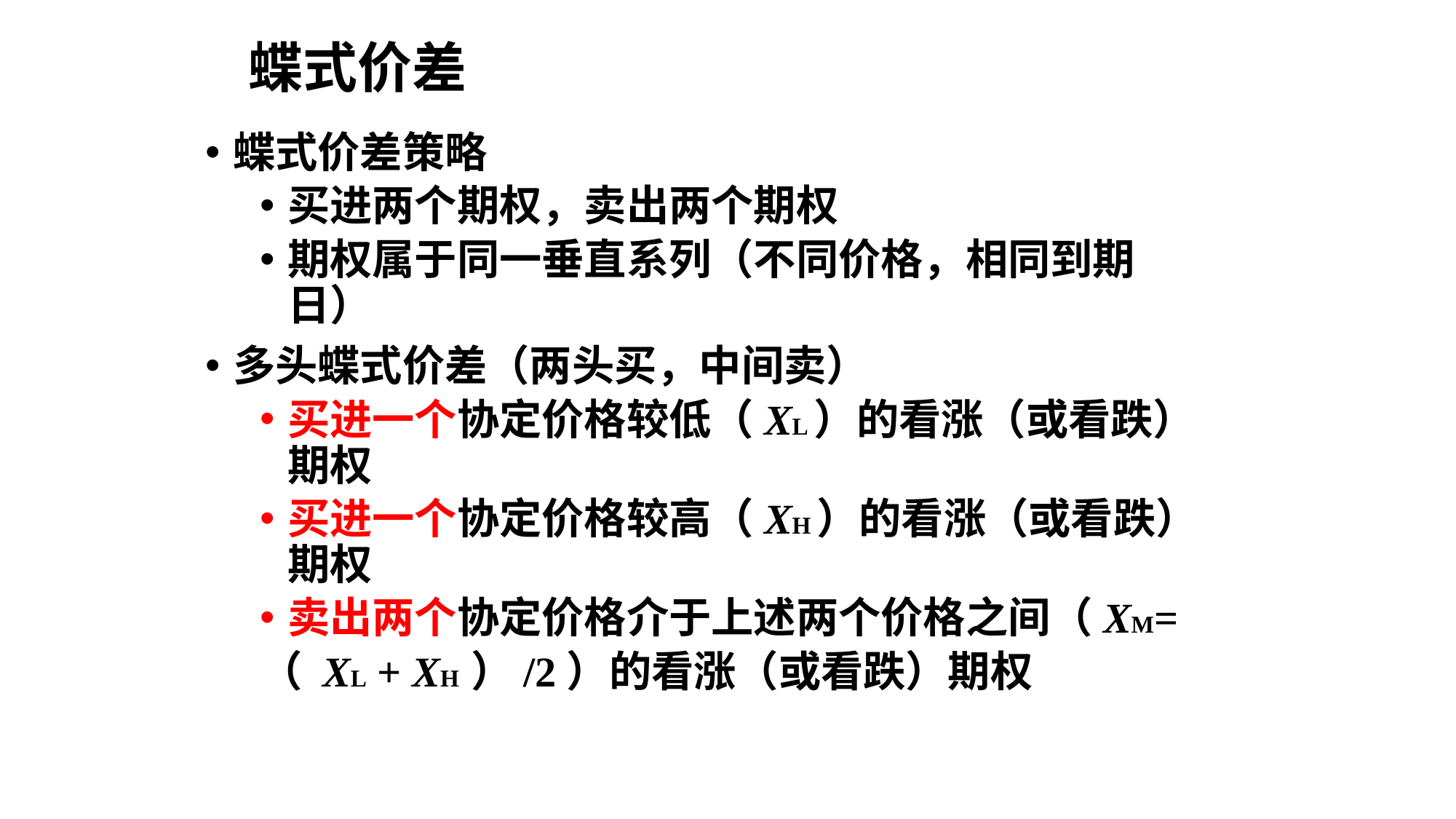

# 蝶式价差
蝶式价差策略
买进两个期权，卖出两个期权
期权属于同一垂直系列（不同价格，相同到期日）
多头蝶式价差（两头买，中间卖）
买进一个协定价格较低（XL）的看涨（或看跌）期权
买进一个协定价格较高（XH）的看涨（或看跌）期权
卖出两个协定价格介于上述两个价格之间（XM=
（ XL + XH ）/2）的看涨（或看跌）期权